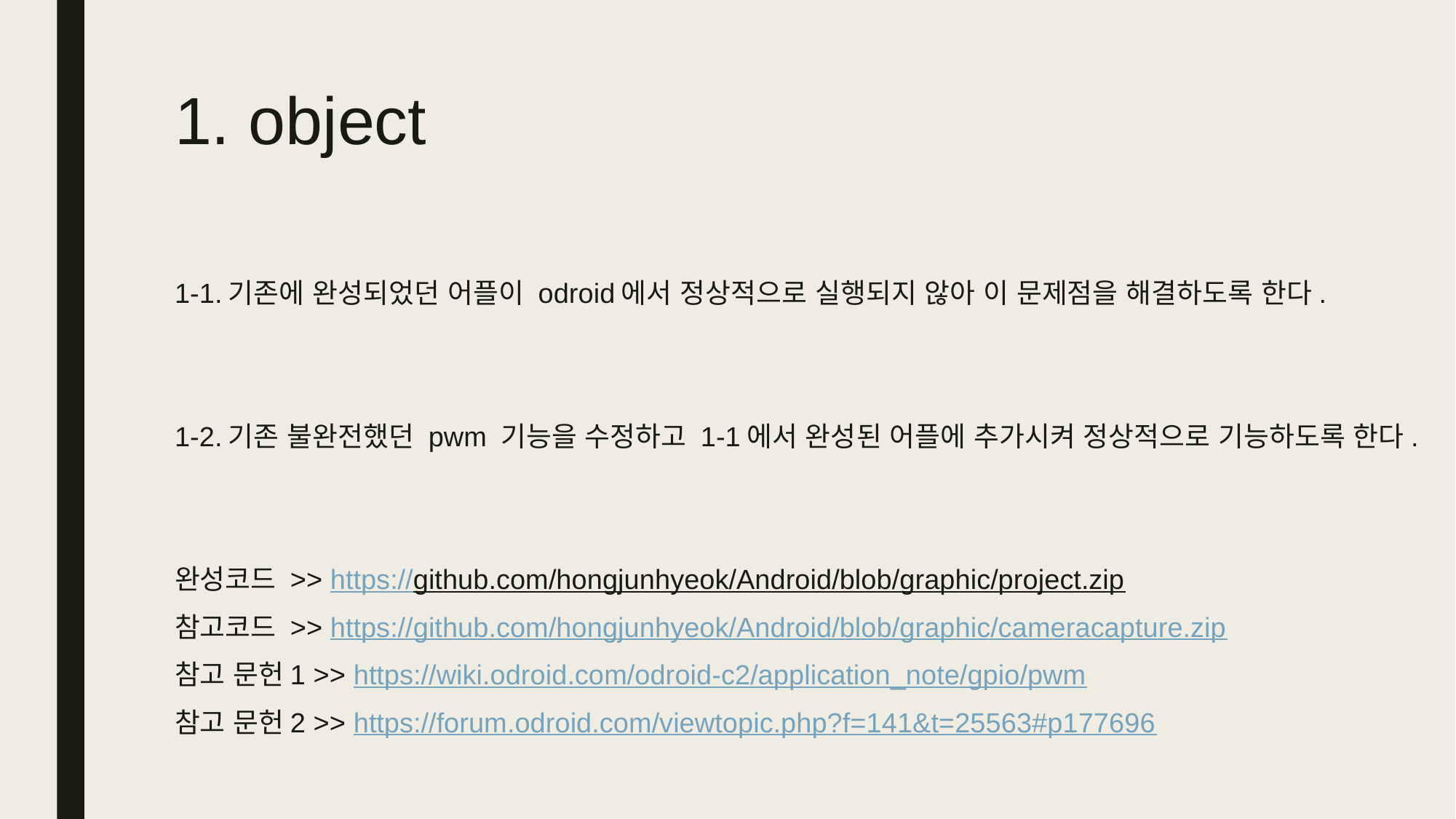

# 1. object
1-1.기존에 완성되었던 어플이 odroid에서 정상적으로 실행되지 않아 이 문제점을 해결하도록 한다.

1-2.기존 불완전했던 pwm 기능을 수정하고 1-1에서 완성된 어플에 추가시켜 정상적으로 기능하도록 한다.

완성코드 >> https://github.com/hongjunhyeok/Android/blob/graphic/project.zip
참고코드 >> https://github.com/hongjunhyeok/Android/blob/graphic/cameracapture.zip
참고 문헌1 >> https://wiki.odroid.com/odroid-c2/application_note/gpio/pwm
참고 문헌2 >> https://forum.odroid.com/viewtopic.php?f=141&t=25563#p177696